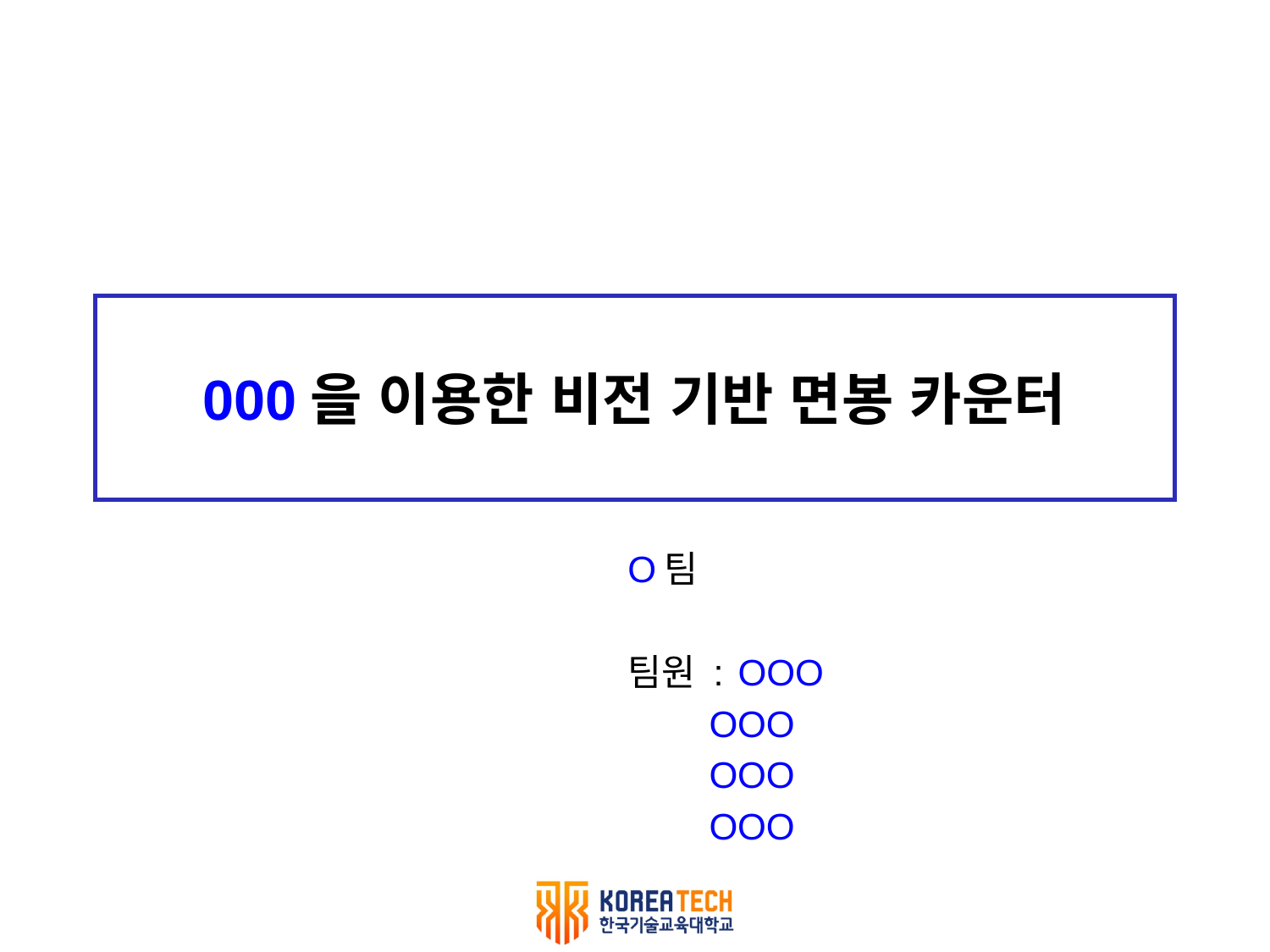

# 000을 이용한 비전 기반 면봉 카운터
O팀

팀원 :  OOO
        OOO
        OOO
        OOO